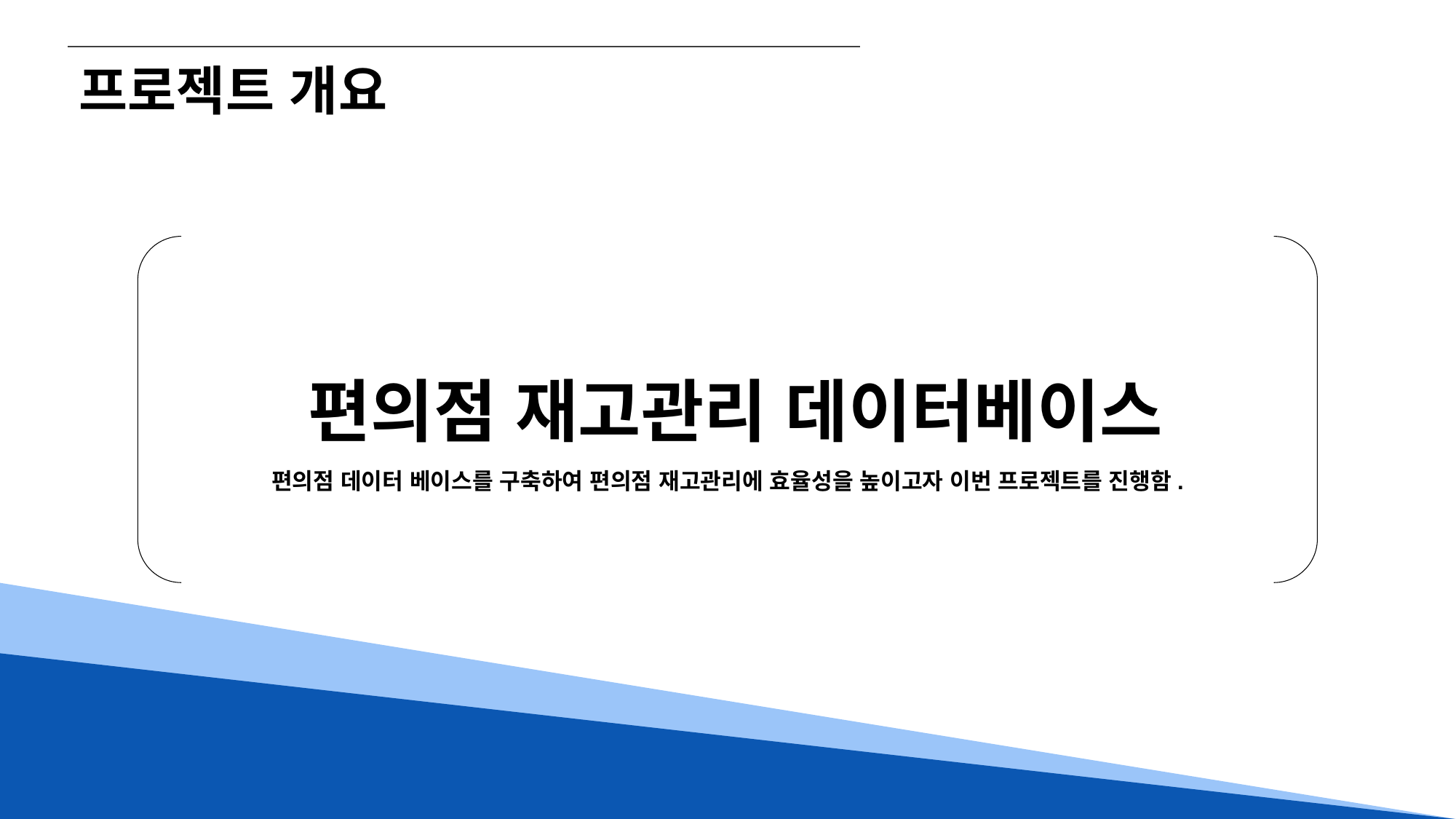

프로젝트 개요

편의점 재고관리 데이터베이스
편의점 데이터 베이스를 구축하여 편의점 재고관리에 효율성을 높이고자 이번 프로젝트를 진행함.